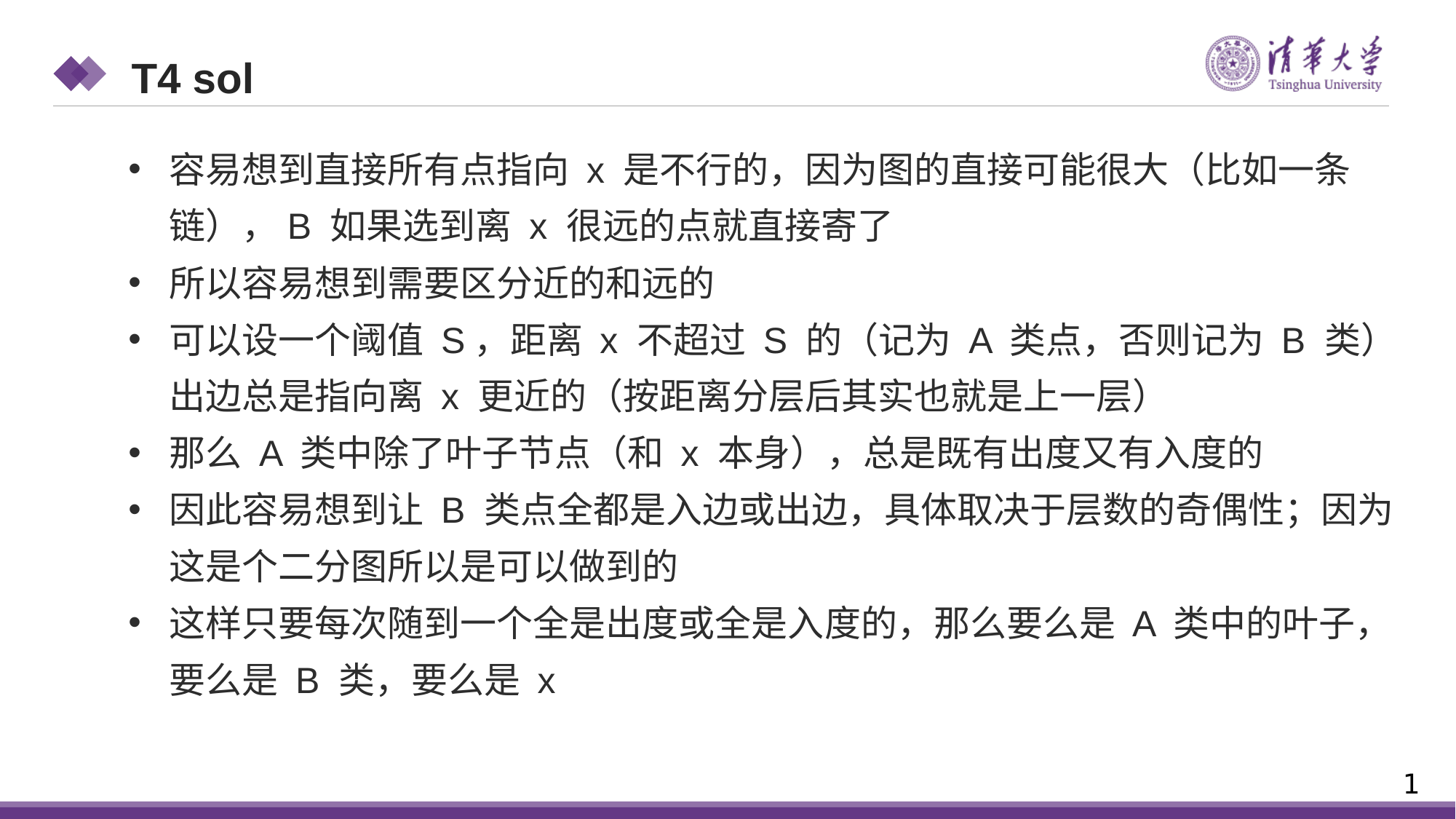

T4 sol
容易想到直接所有点指向 x 是不行的，因为图的直接可能很大（比如一条链），B 如果选到离 x 很远的点就直接寄了
所以容易想到需要区分近的和远的
可以设一个阈值 S，距离 x 不超过 S 的（记为 A 类点，否则记为 B 类）出边总是指向离 x 更近的（按距离分层后其实也就是上一层）
那么 A 类中除了叶子节点（和 x 本身），总是既有出度又有入度的
因此容易想到让 B 类点全都是入边或出边，具体取决于层数的奇偶性；因为这是个二分图所以是可以做到的
这样只要每次随到一个全是出度或全是入度的，那么要么是 A 类中的叶子，要么是 B 类，要么是 x
1